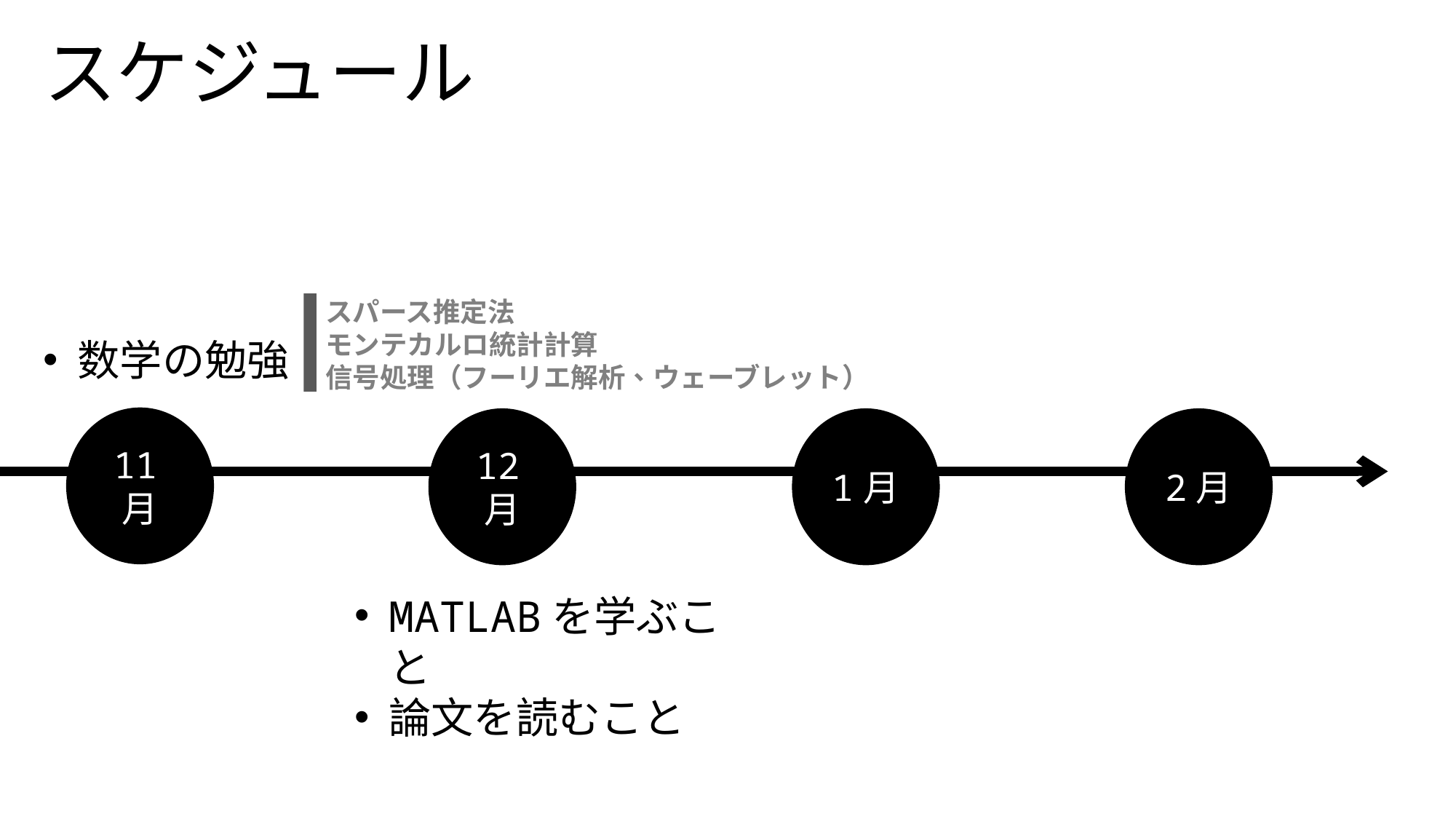

スケジュール
スパース推定法
モンテカルロ統計計算
信号処理（フーリエ解析、ウェーブレット）

数学の勉強
11月
12月
1月
2月
MATLABを学ぶこと
論文を読むこと